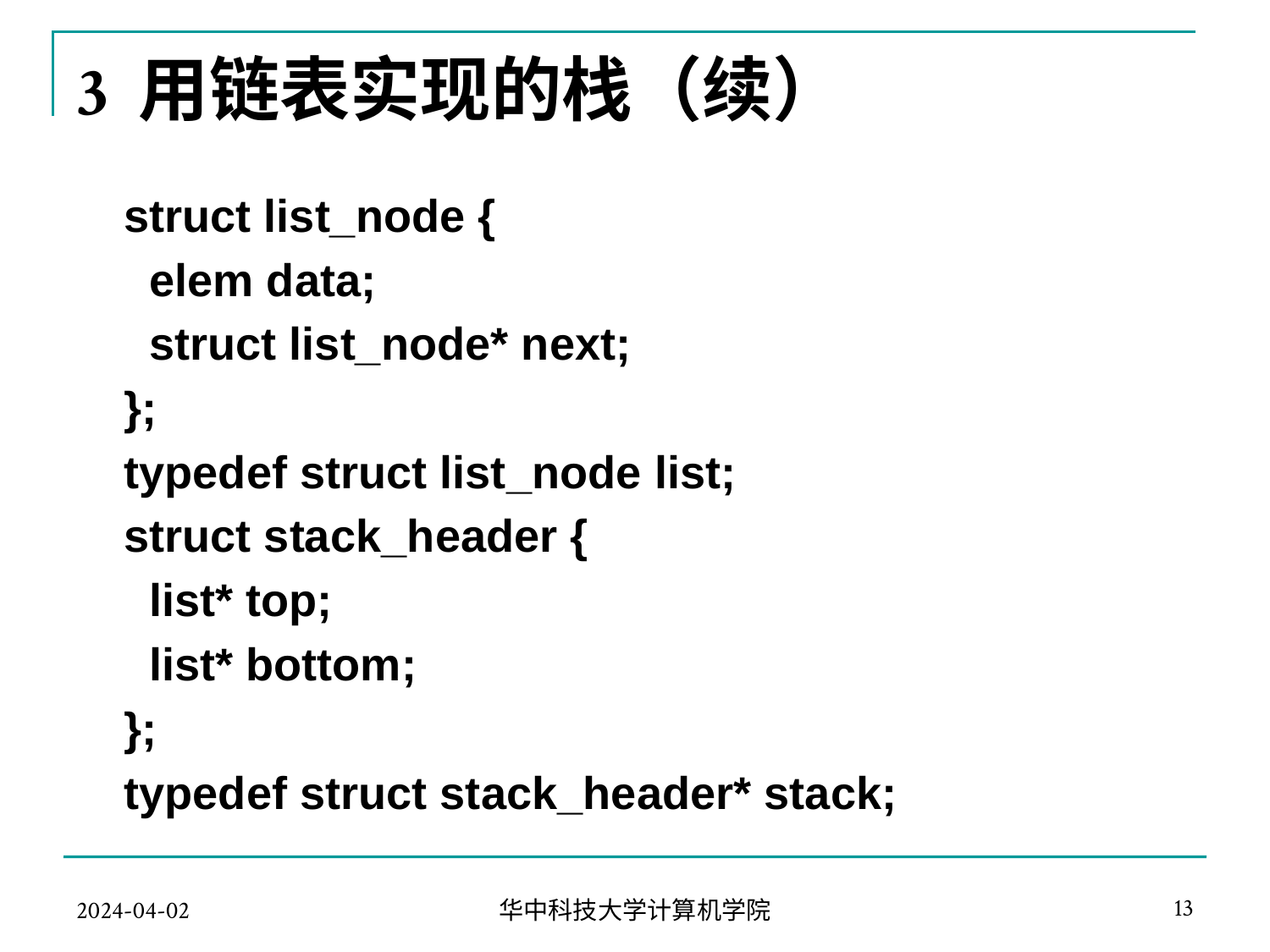

# 3 用链表实现的栈（续）
	struct list_node {
	  elem data;
	  struct list_node* next;
	};
	typedef struct list_node list;
	struct stack_header {
	  list* top;
	  list* bottom;
	};
	typedef struct stack_header* stack;
2024-04-02
13
华中科技大学计算机学院